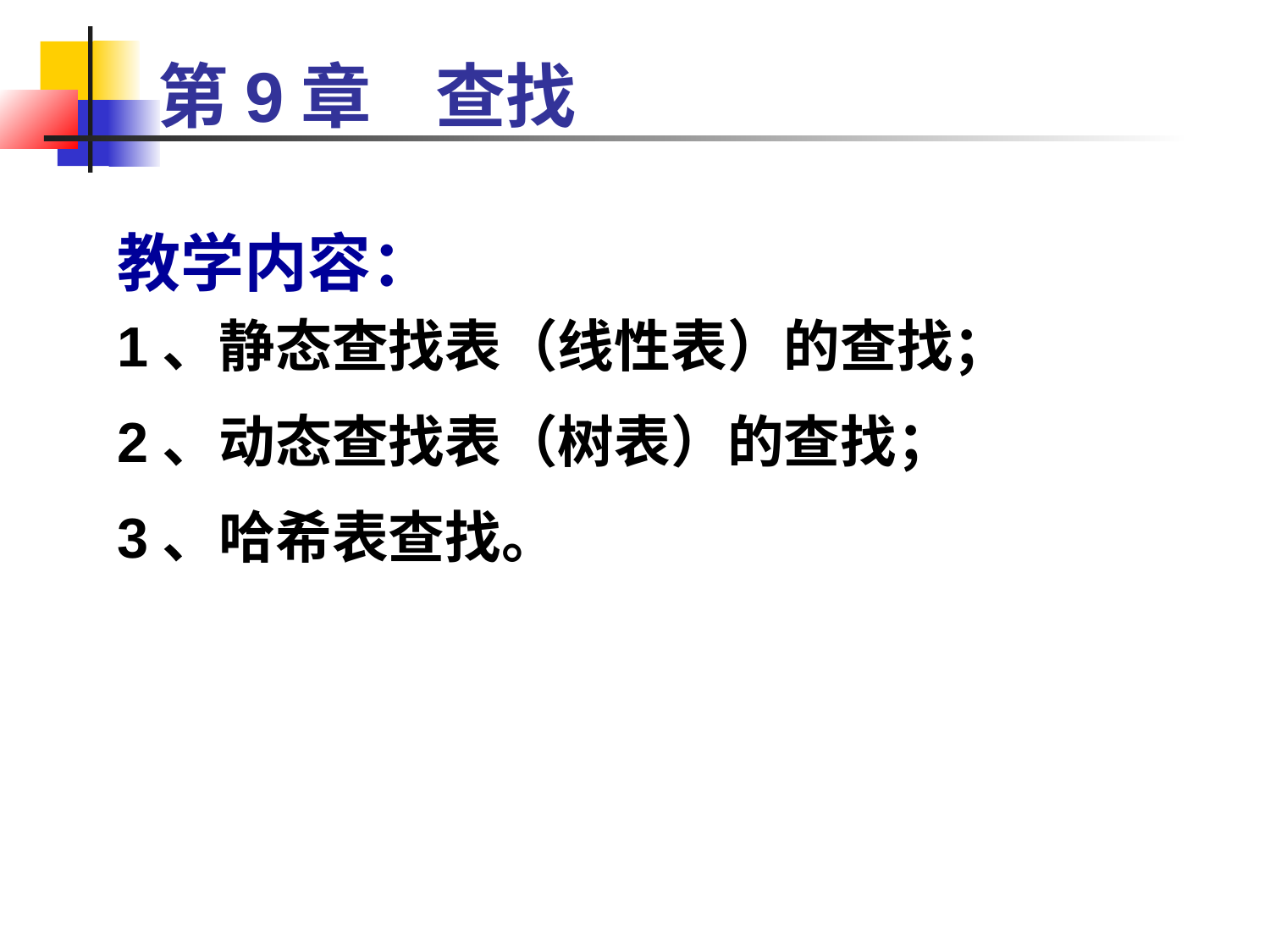

# 第9章    查找
教学内容：
1、静态查找表（线性表）的查找；
2、动态查找表（树表）的查找；
3、哈希表查找。